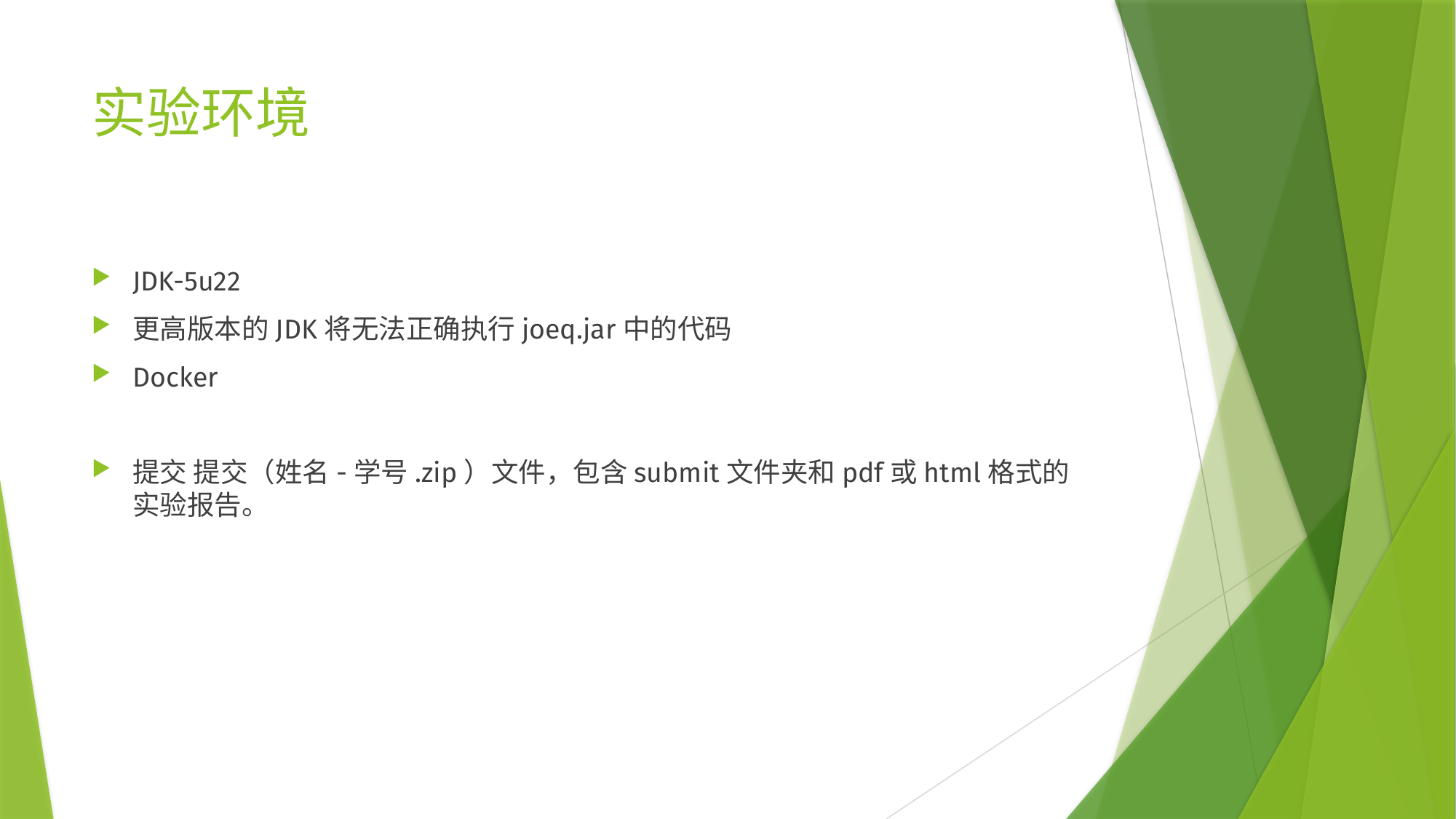

# 实验环境
JDK-5u22
更高版本的JDK将无法正确执行joeq.jar中的代码
Docker

提交 提交（姓名-学号.zip）文件，包含submit文件夹和pdf或html格式的实验报告。